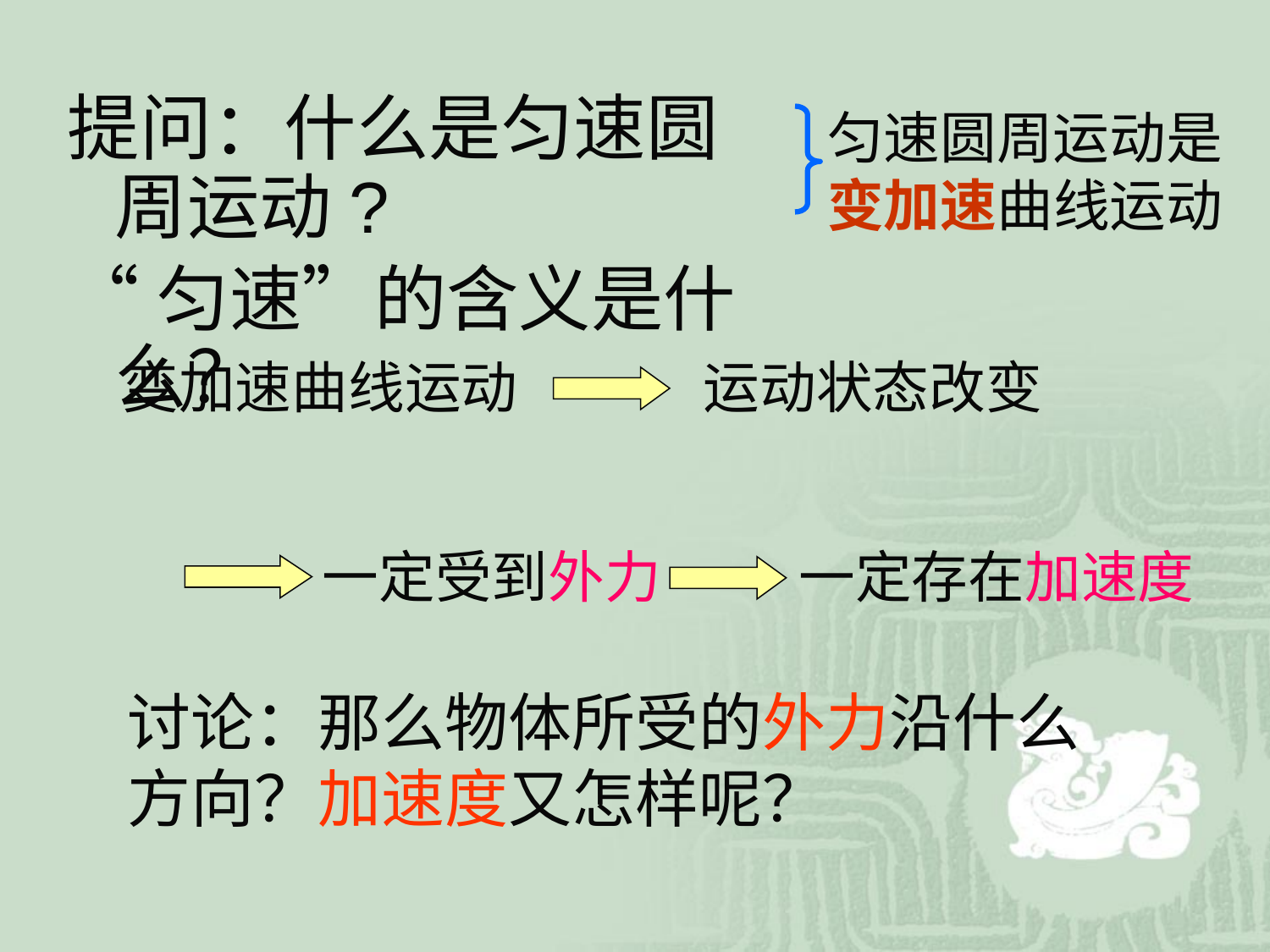

提问：什么是匀速圆周运动?
“匀速”的含义是什么？
匀速圆周运动是变加速曲线运动

变加速曲线运动
运动状态改变

一定受到外力
一定存在加速度

讨论：那么物体所受的外力沿什么方向？加速度又怎样呢？